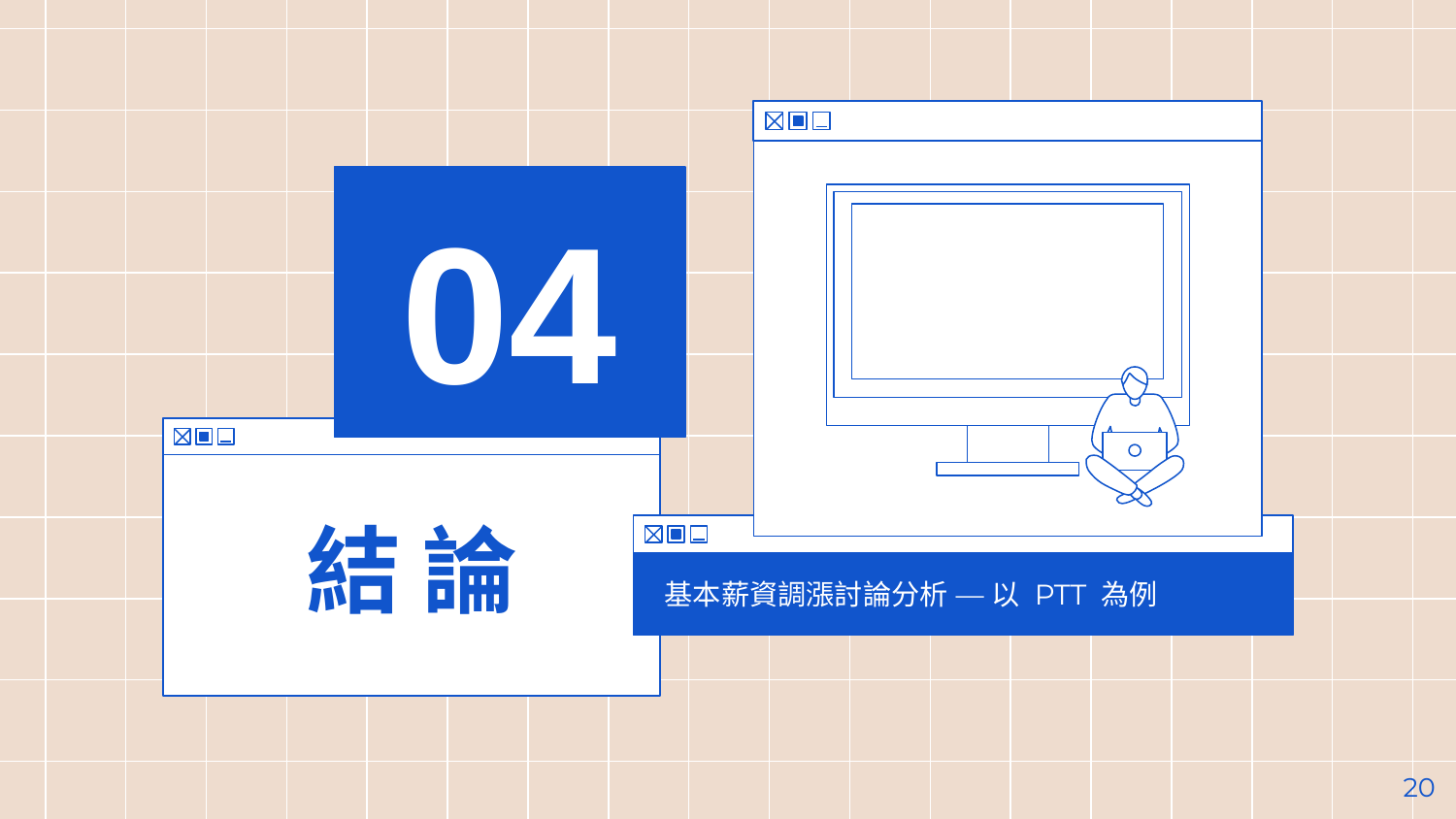

04

# 結 論

基本薪資調漲討論分析 — 以 PTT 為例
20